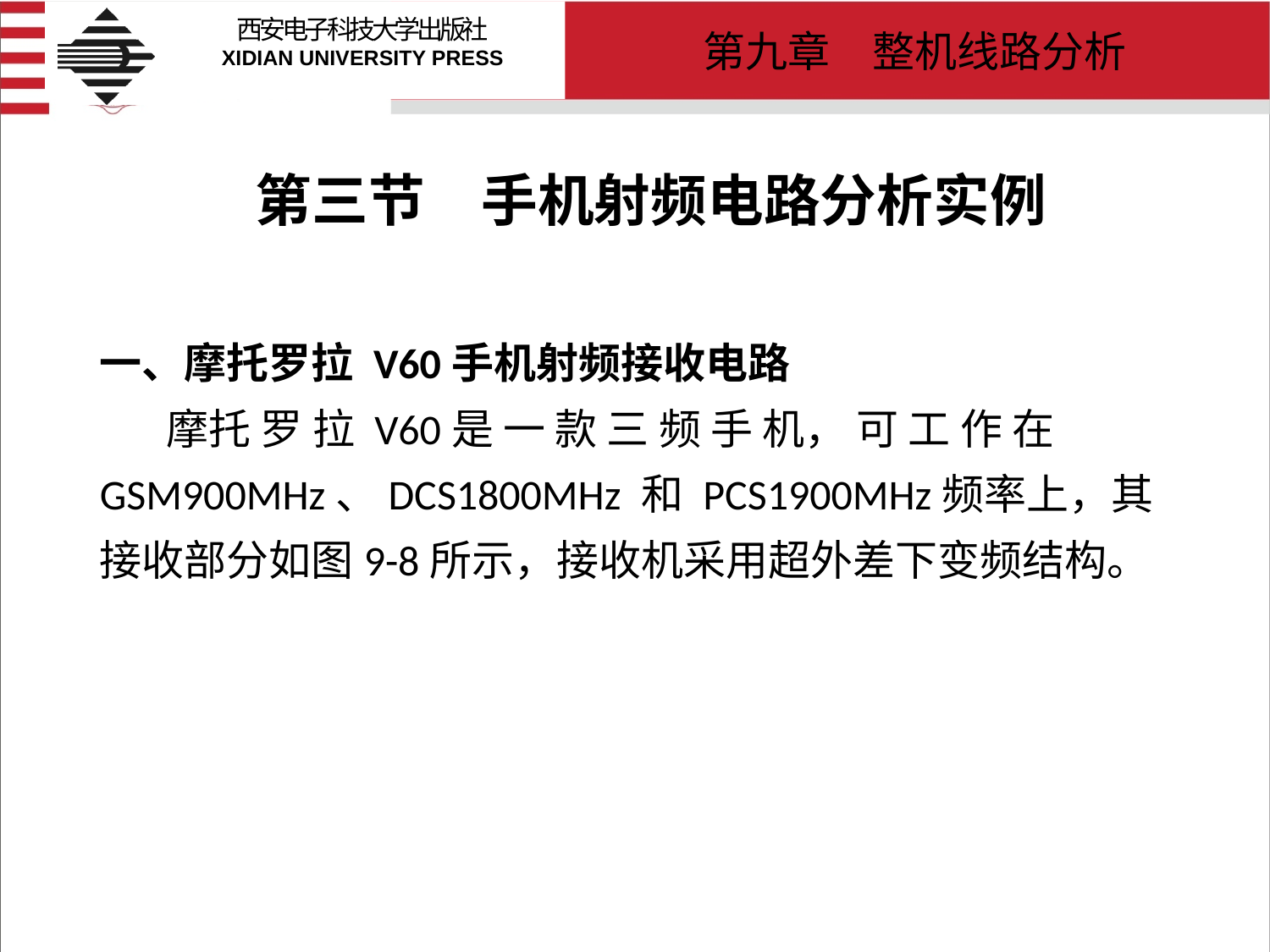

# 第三节　手机射频电路分析实例 一、摩托罗拉 V60手机射频接收电路 摩托 罗 拉 V60是 一 款 三 频 手 机， 可 工 作 在 GSM900MHz、DCS1800MHz 和 PCS1900MHz频率上，其接收部分如图9-8所示，接收机采用超外差下变频结构。